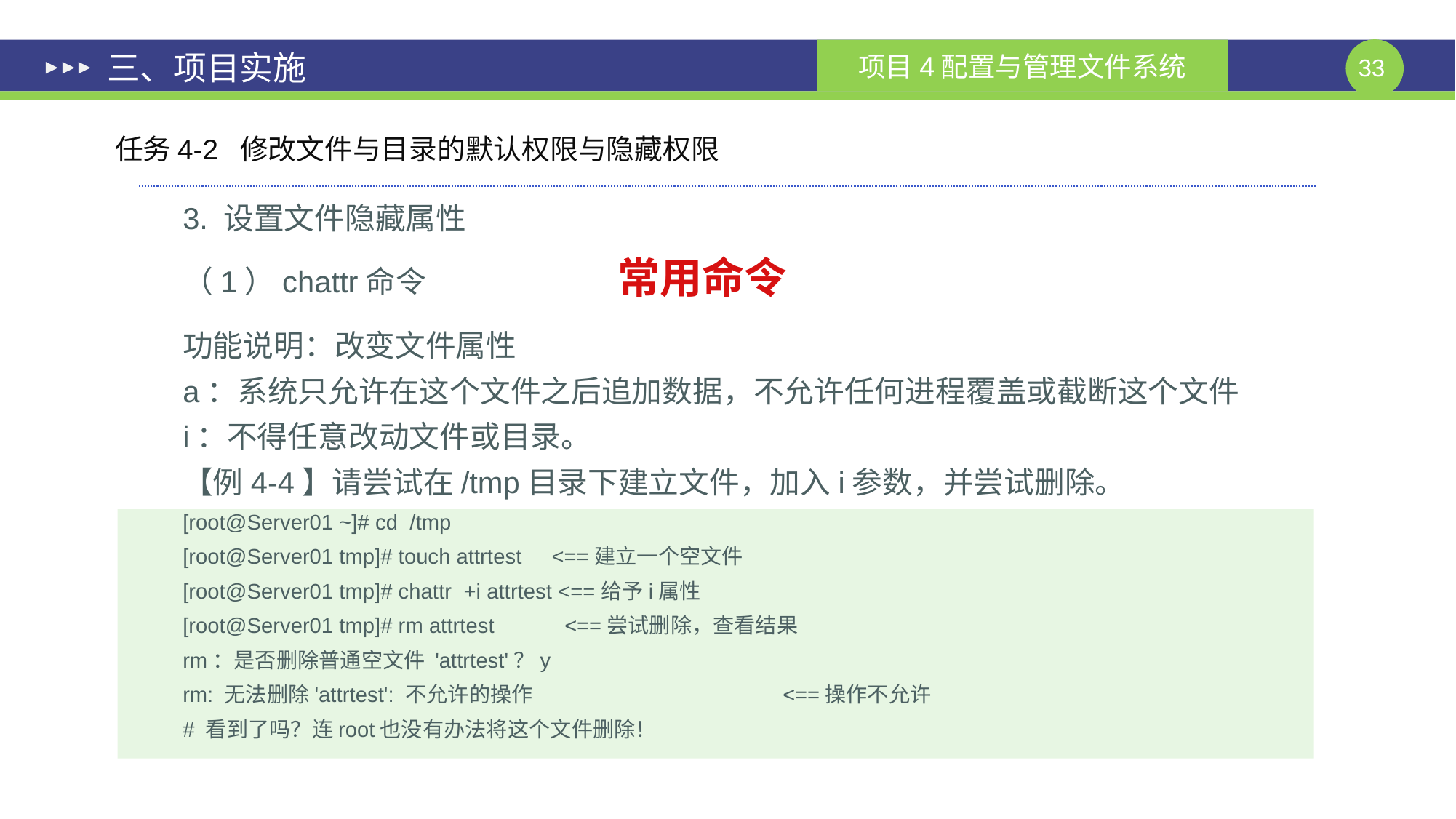

# 三、项目实施
任务4-2  修改文件与目录的默认权限与隐藏权限
3. 设置文件隐藏属性
（1）chattr命令
功能说明：改变文件属性
a：系统只允许在这个文件之后追加数据，不允许任何进程覆盖或截断这个文件
i：不得任意改动文件或目录。
【例4-4】请尝试在/tmp目录下建立文件，加入i参数，并尝试删除。
[root@Server01 ~]# cd  /tmp
[root@Server01 tmp]# touch attrtest     <==建立一个空文件
[root@Server01 tmp]# chattr  +i attrtest <==给予i属性
[root@Server01 tmp]# rm attrtest         	<==尝试删除，查看结果
rm：是否删除普通空文件 'attrtest'？y
rm: 无法删除'attrtest': 不允许的操作			<==操作不允许
# 看到了吗？连root也没有办法将这个文件删除！

常用命令